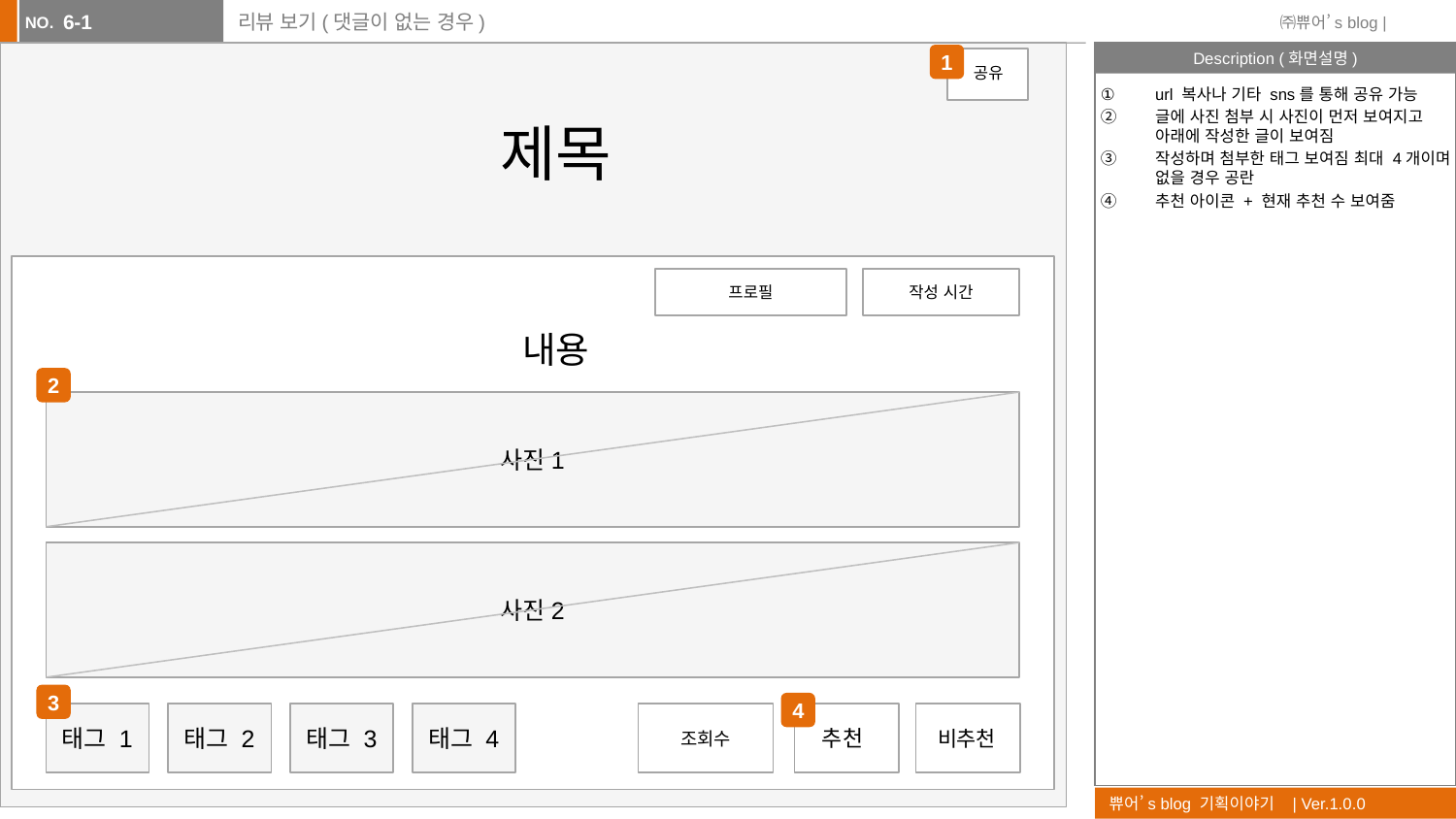

6-1
# 리뷰 보기(댓글이 없는 경우)

공유
제목

프로필
작성 시간
내용
사진1
사진2
태그 1
태그 2
태그 3
태그 4

추천
조회수

비추천
1
url 복사나 기타 sns를 통해 공유 가능
글에 사진 첨부 시 사진이 먼저 보여지고 아래에 작성한 글이 보여짐
작성하며 첨부한 태그 보여짐 최대 4개이며 없을 경우 공란
추천 아이콘 + 현재 추천 수 보여줌
2
3
4